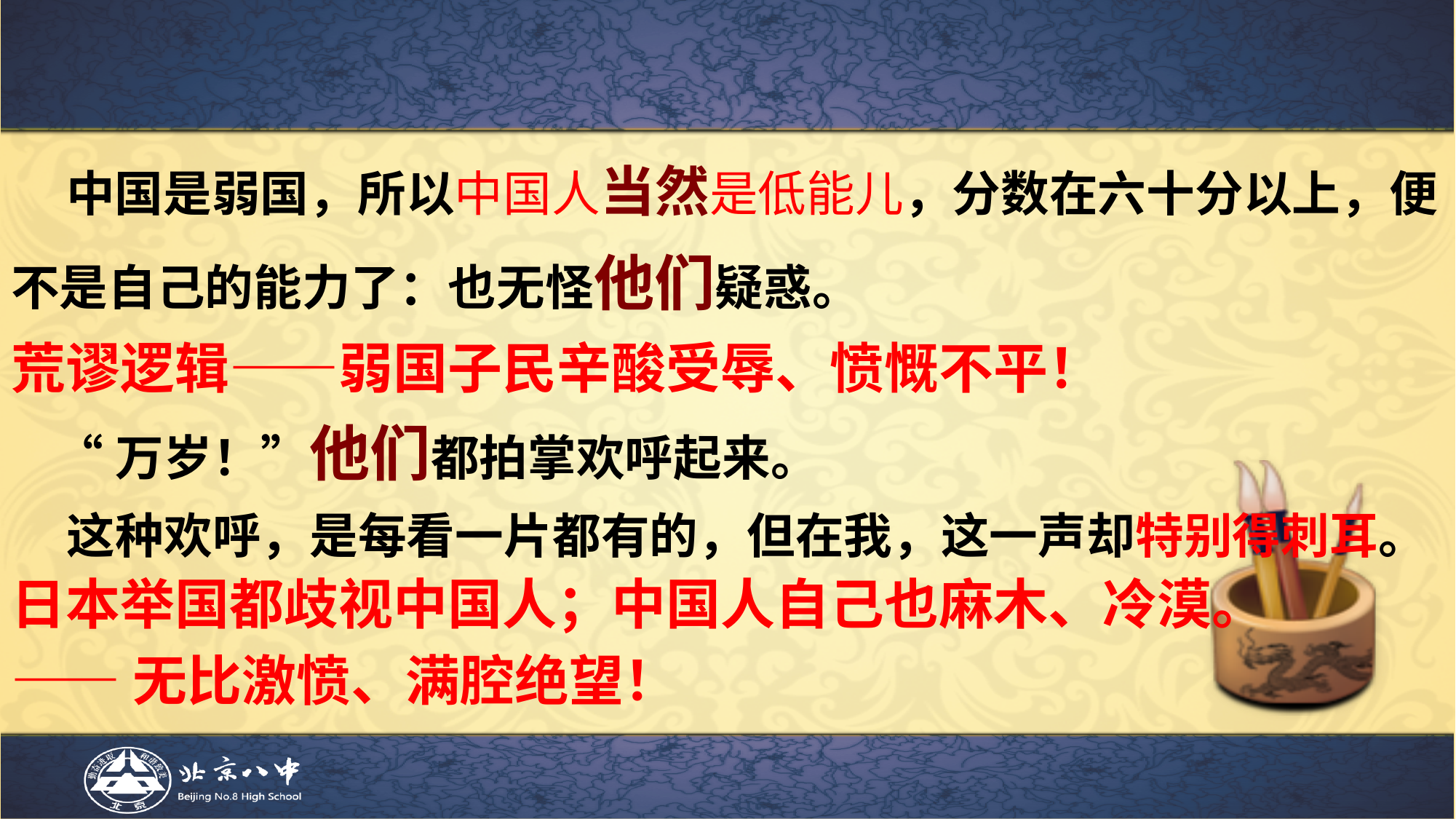

#
    中国是弱国，所以中国人当然是低能儿，分数在六十分以上，便不是自己的能力了：也无怪他们疑惑。

    “万岁！”他们都拍掌欢呼起来。
    这种欢呼，是每看一片都有的，但在我，这一声却特别得刺耳。
荒谬逻辑——弱国子民辛酸受辱、愤慨不平！
日本举国都歧视中国人；中国人自己也麻木、冷漠。
——无比激愤、满腔绝望！